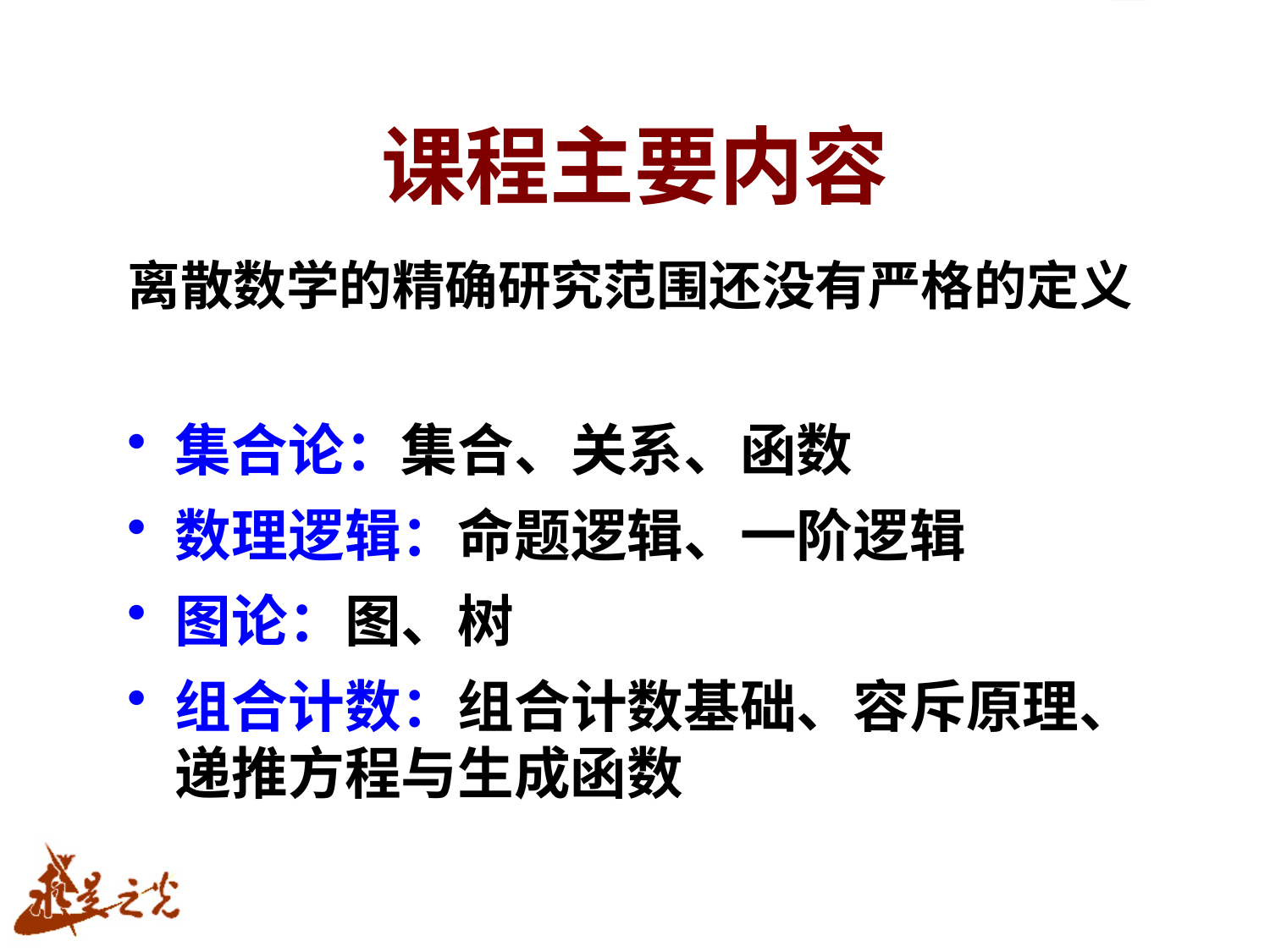

# 课程主要内容
离散数学的精确研究范围还没有严格的定义

集合论：集合、关系、函数
数理逻辑：命题逻辑、一阶逻辑
图论：图、树
组合计数：组合计数基础、容斥原理、递推方程与生成函数
3